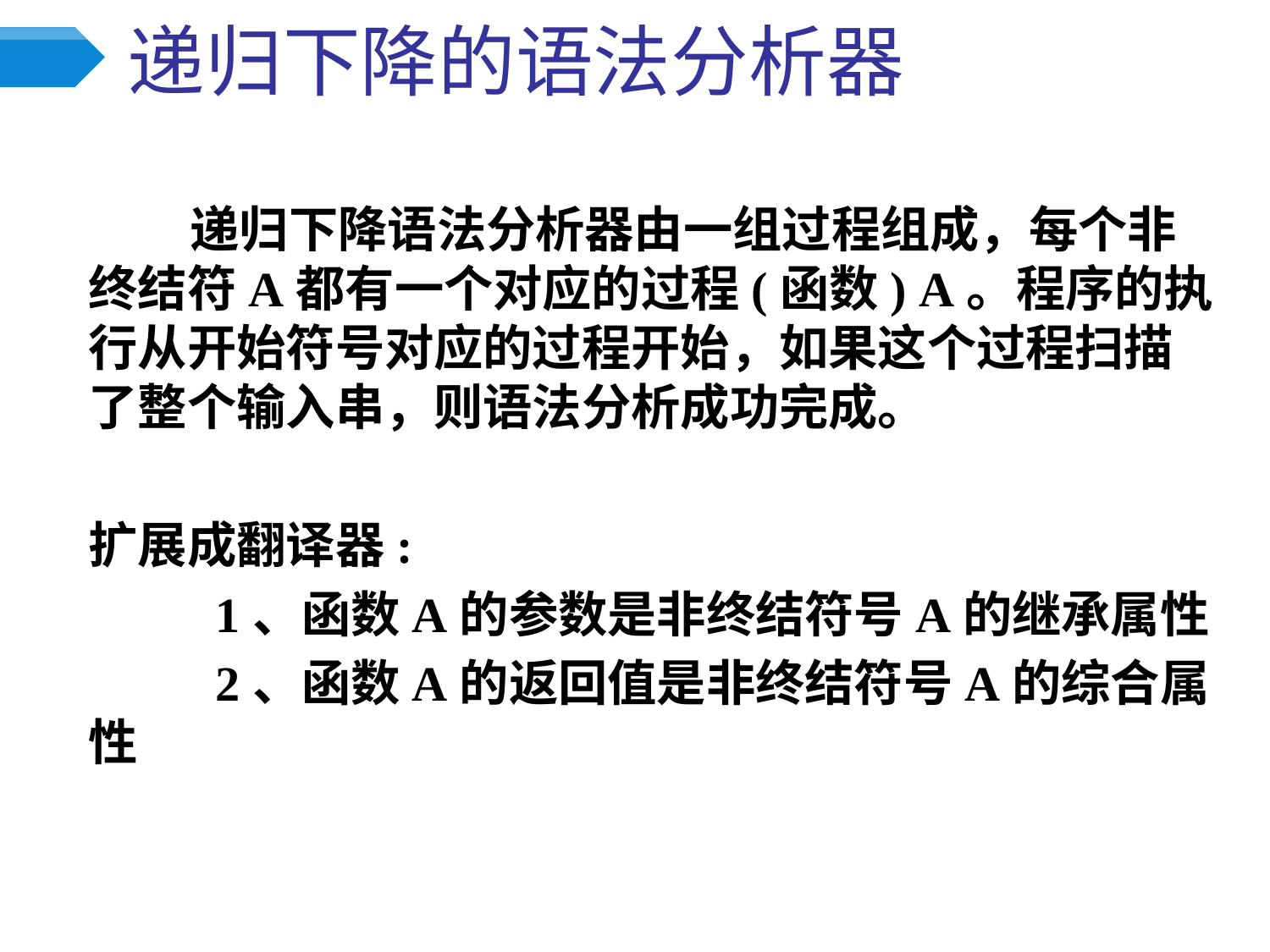

# 递归下降的语法分析器
        递归下降语法分析器由一组过程组成，每个非终结符A都有一个对应的过程(函数) A。程序的执行从开始符号对应的过程开始，如果这个过程扫描了整个输入串，则语法分析成功完成。

扩展成翻译器:
	1、函数A的参数是非终结符号A的继承属性
	2、函数A的返回值是非终结符号A的综合属性